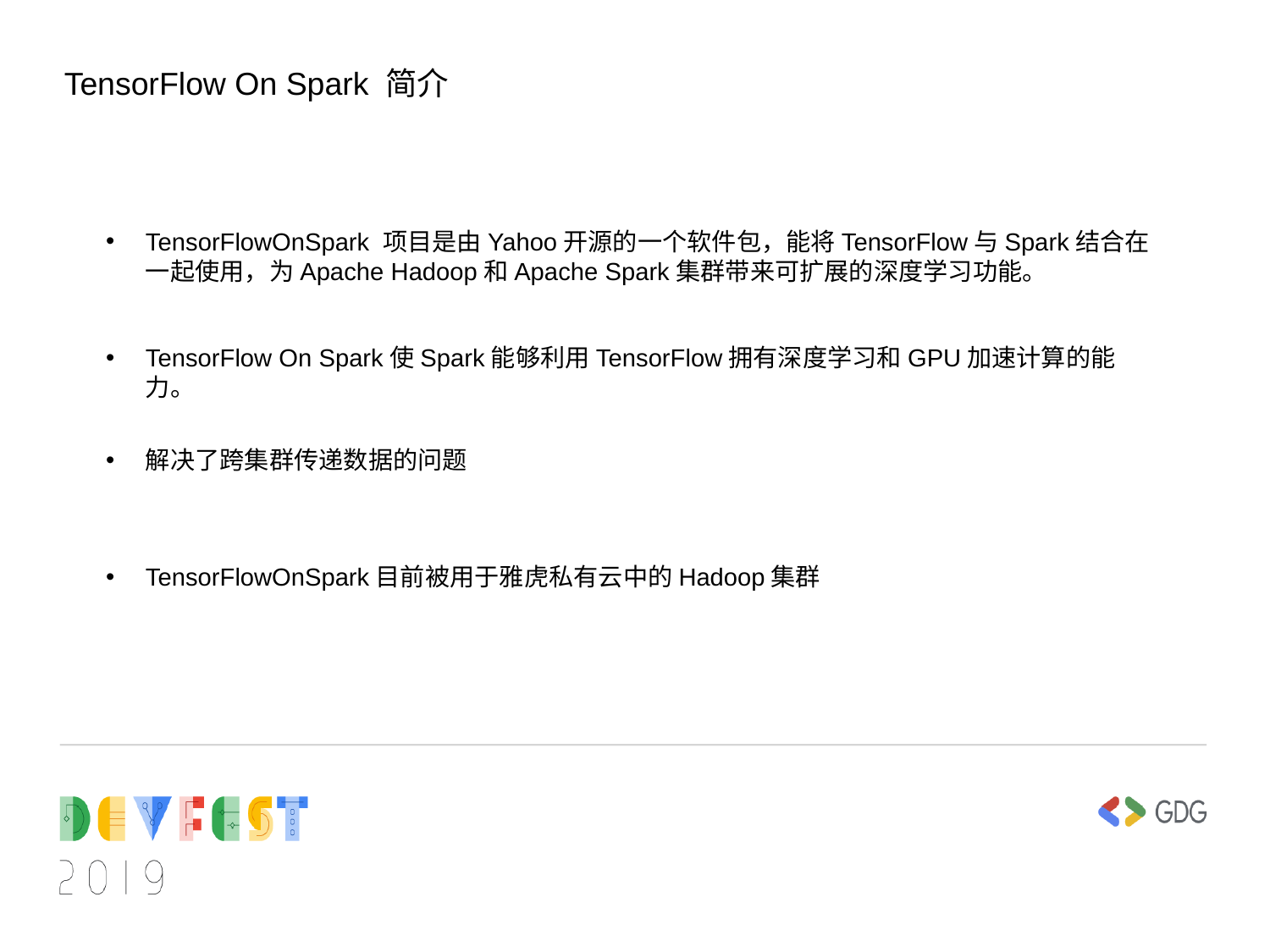

TensorFlow On Spark 简介
TensorFlowOnSpark 项目是由Yahoo开源的一个软件包，能将TensorFlow与Spark结合在一起使用，为Apache Hadoop和Apache Spark集群带来可扩展的深度学习功能。
TensorFlow On Spark使Spark能够利用TensorFlow拥有深度学习和GPU加速计算的能力。
解决了跨集群传递数据的问题
TensorFlowOnSpark目前被用于雅虎私有云中的Hadoop集群